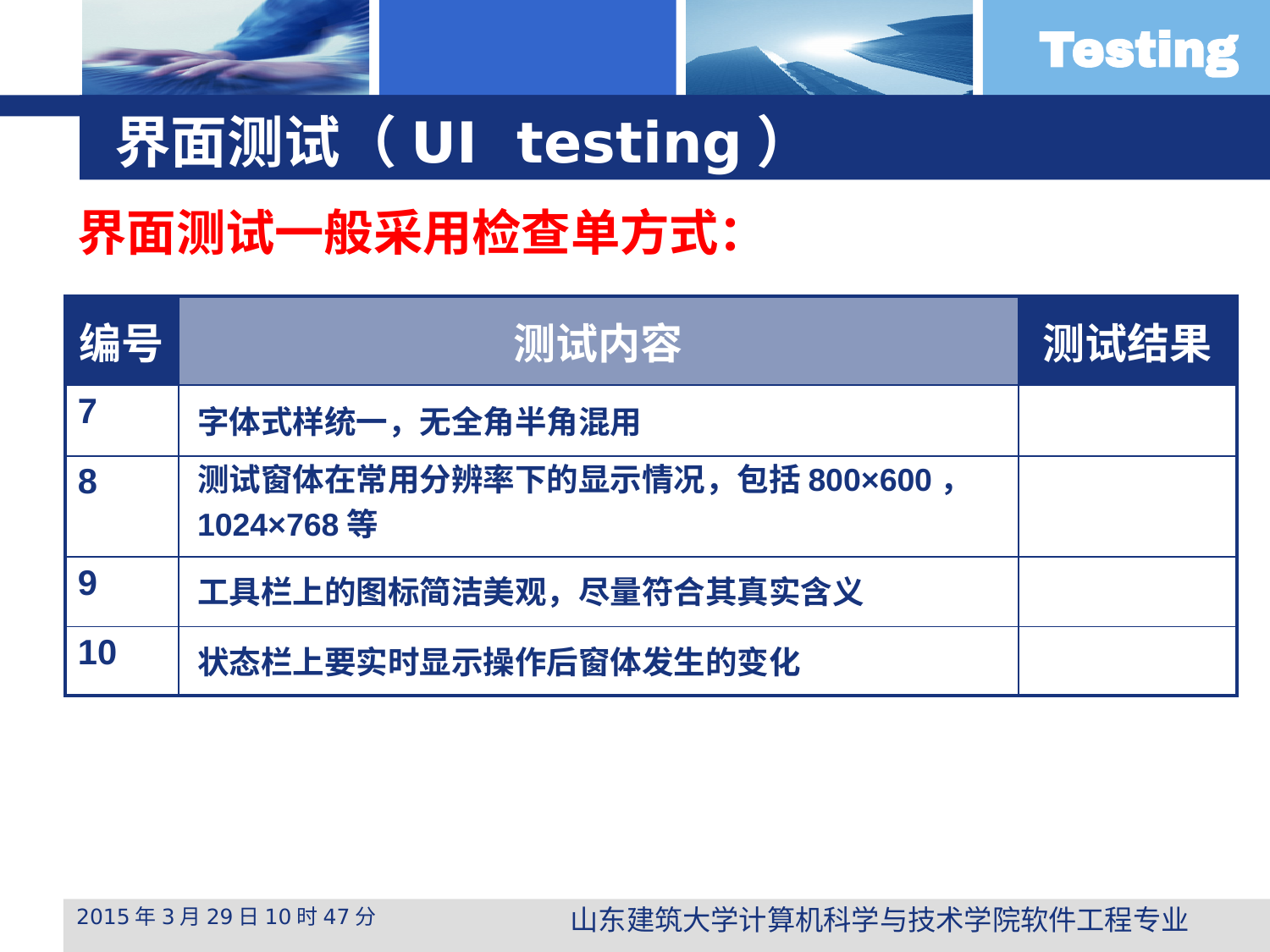

# 界面测试（UI  testing）
界面测试一般采用检查单方式：
| 编号 | 测试内容 | 测试结果 |
| --- | --- | --- |
| 7 |  |  |
| 8 |  |  |
| 9 |  |  |
| 10 |  |  |
字体式样统一，无全角半角混用
测试窗体在常用分辨率下的显示情况，包括800×600，
1024×768等
工具栏上的图标简洁美观，尽量符合其真实含义
状态栏上要实时显示操作后窗体发生的变化
山东建筑大学计算机科学与技术学院软件工程专业
2015年3月29日10时47分